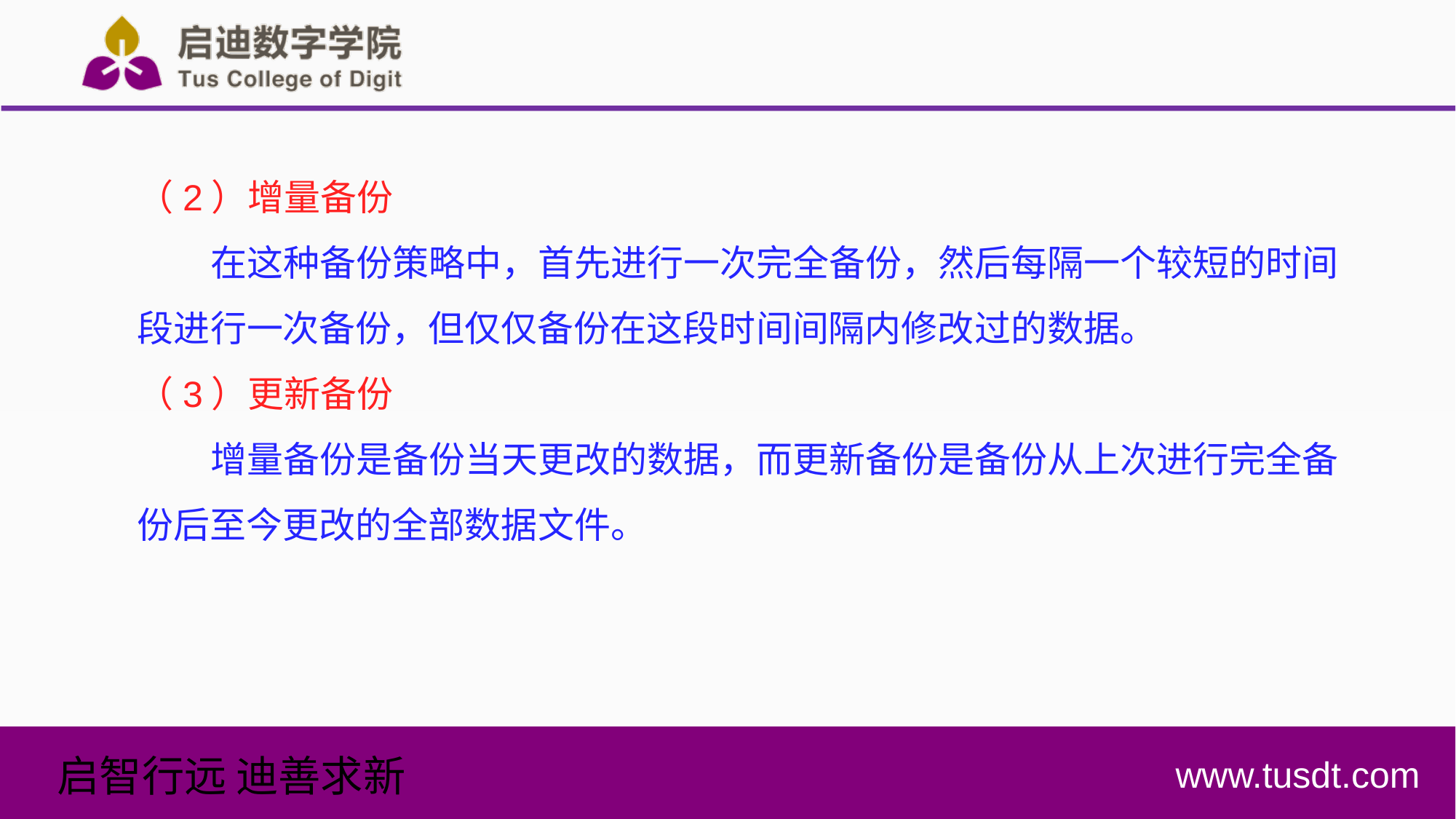

（2）增量备份
在这种备份策略中，首先进行一次完全备份，然后每隔一个较短的时间段进行一次备份，但仅仅备份在这段时间间隔内修改过的数据。
（3）更新备份
增量备份是备份当天更改的数据，而更新备份是备份从上次进行完全备份后至今更改的全部数据文件。